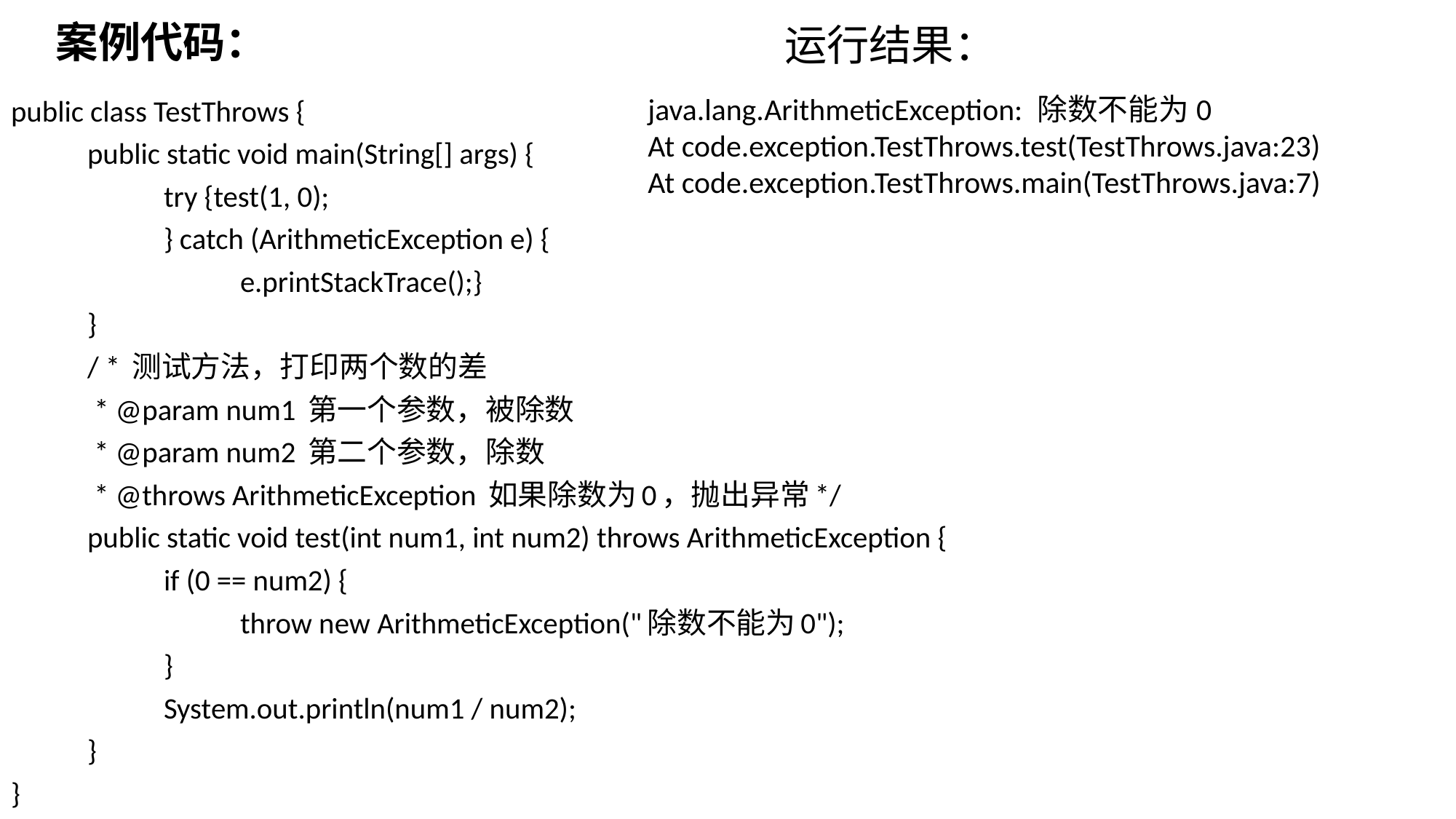

# 案例代码：
运行结果：
java.lang.ArithmeticException: 除数不能为0
At code.exception.TestThrows.test(TestThrows.java:23)
At code.exception.TestThrows.main(TestThrows.java:7)
public class TestThrows {
	public static void main(String[] args) {
		try {test(1, 0);
		} catch (ArithmeticException e) {
			e.printStackTrace();}
	}
	/ * 测试方法，打印两个数的差
	 * @param num1 第一个参数，被除数
	 * @param num2 第二个参数，除数
	 * @throws ArithmeticException 如果除数为0，抛出异常*/
	public static void test(int num1, int num2) throws ArithmeticException {
		if (0 == num2) {
			throw new ArithmeticException("除数不能为0");
		}
		System.out.println(num1 / num2);
	}
}